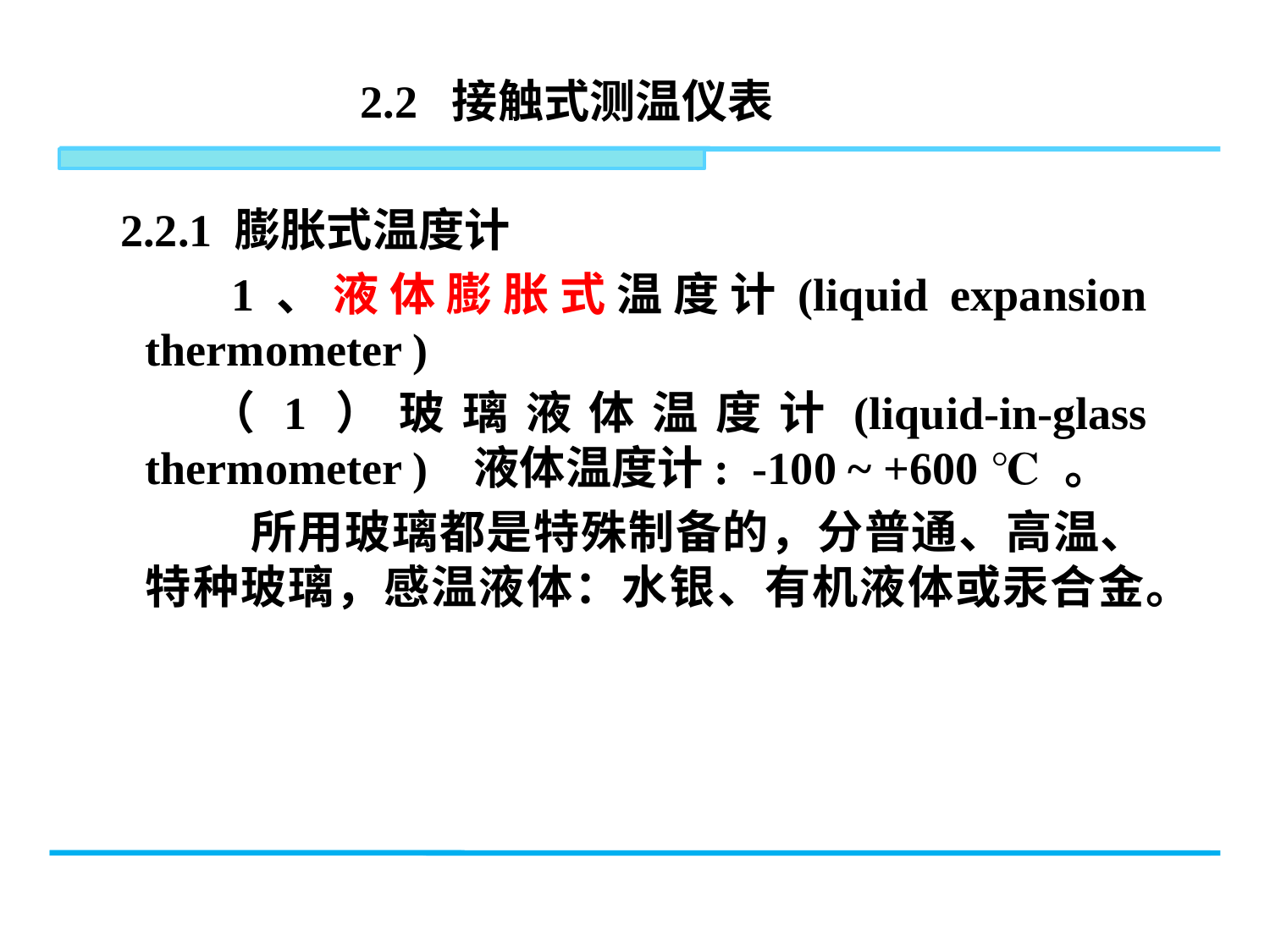

2.2  接触式测温仪表

  2.2.1 膨胀式温度计
      1、液体膨胀式温度计(liquid expansion thermometer )
   （1）玻璃液体温度计(liquid-in-glass thermometer )   液体温度计:  -100 ~ +600 ℃ 。
            所用玻璃都是特殊制备的，分普通、高温、特种玻璃，感温液体：水银、有机液体或汞合金。